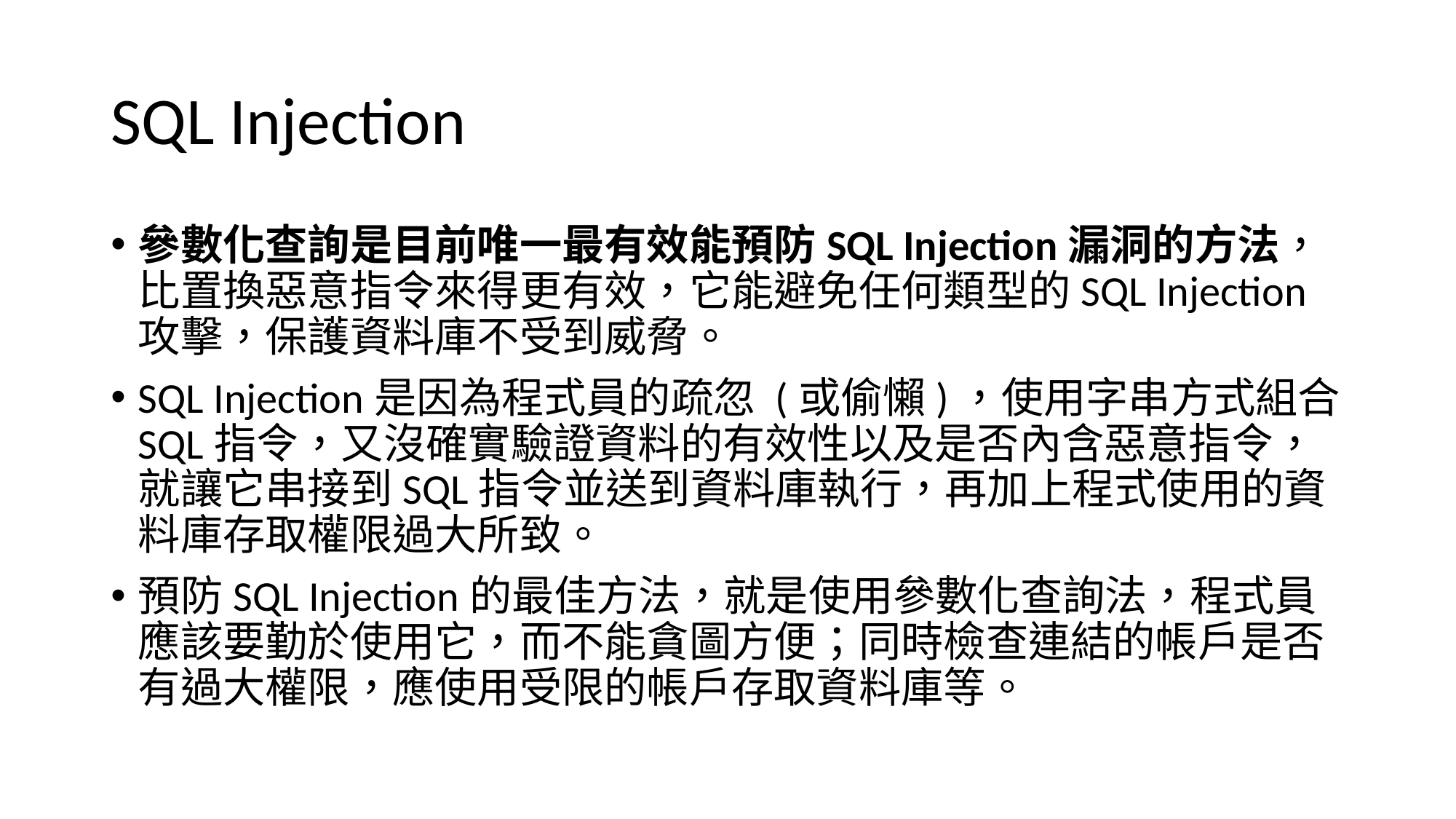

# SQL Injection
參數化查詢是目前唯一最有效能預防SQL Injection漏洞的方法，比置換惡意指令來得更有效，它能避免任何類型的SQL Injection攻擊，保護資料庫不受到威脅。
SQL Injection是因為程式員的疏忽 (或偷懶)，使用字串方式組合SQL指令，又沒確實驗證資料的有效性以及是否內含惡意指令，就讓它串接到SQL指令並送到資料庫執行，再加上程式使用的資料庫存取權限過大所致。
預防SQL Injection的最佳方法，就是使用參數化查詢法，程式員應該要勤於使用它，而不能貪圖方便；同時檢查連結的帳戶是否有過大權限，應使用受限的帳戶存取資料庫等。